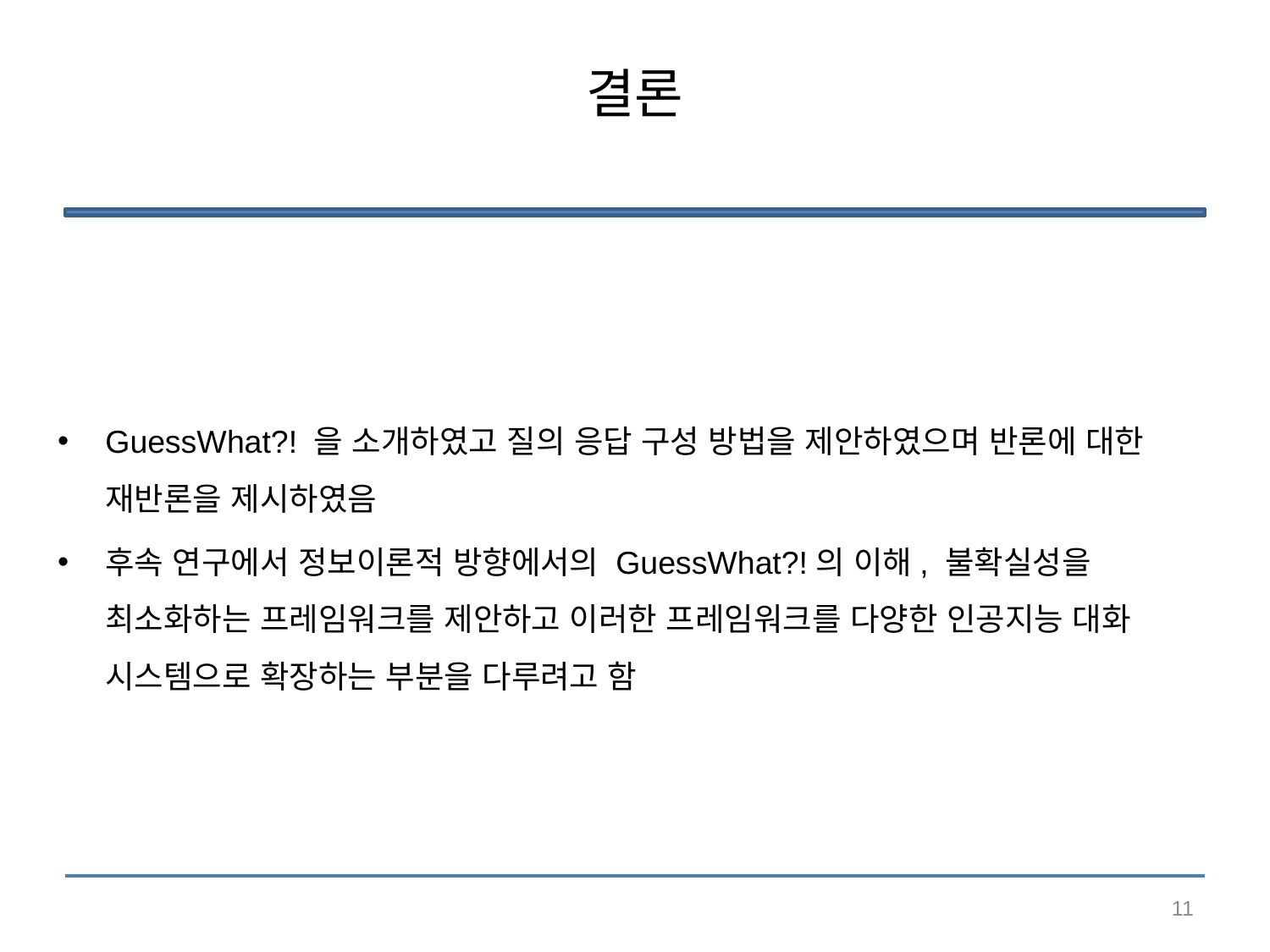

# 결론
GuessWhat?! 을 소개하였고 질의 응답 구성 방법을 제안하였으며 반론에 대한 재반론을 제시하였음
후속 연구에서 정보이론적 방향에서의 GuessWhat?!의 이해, 불확실성을 최소화하는 프레임워크를 제안하고 이러한 프레임워크를 다양한 인공지능 대화 시스템으로 확장하는 부분을 다루려고 함
11